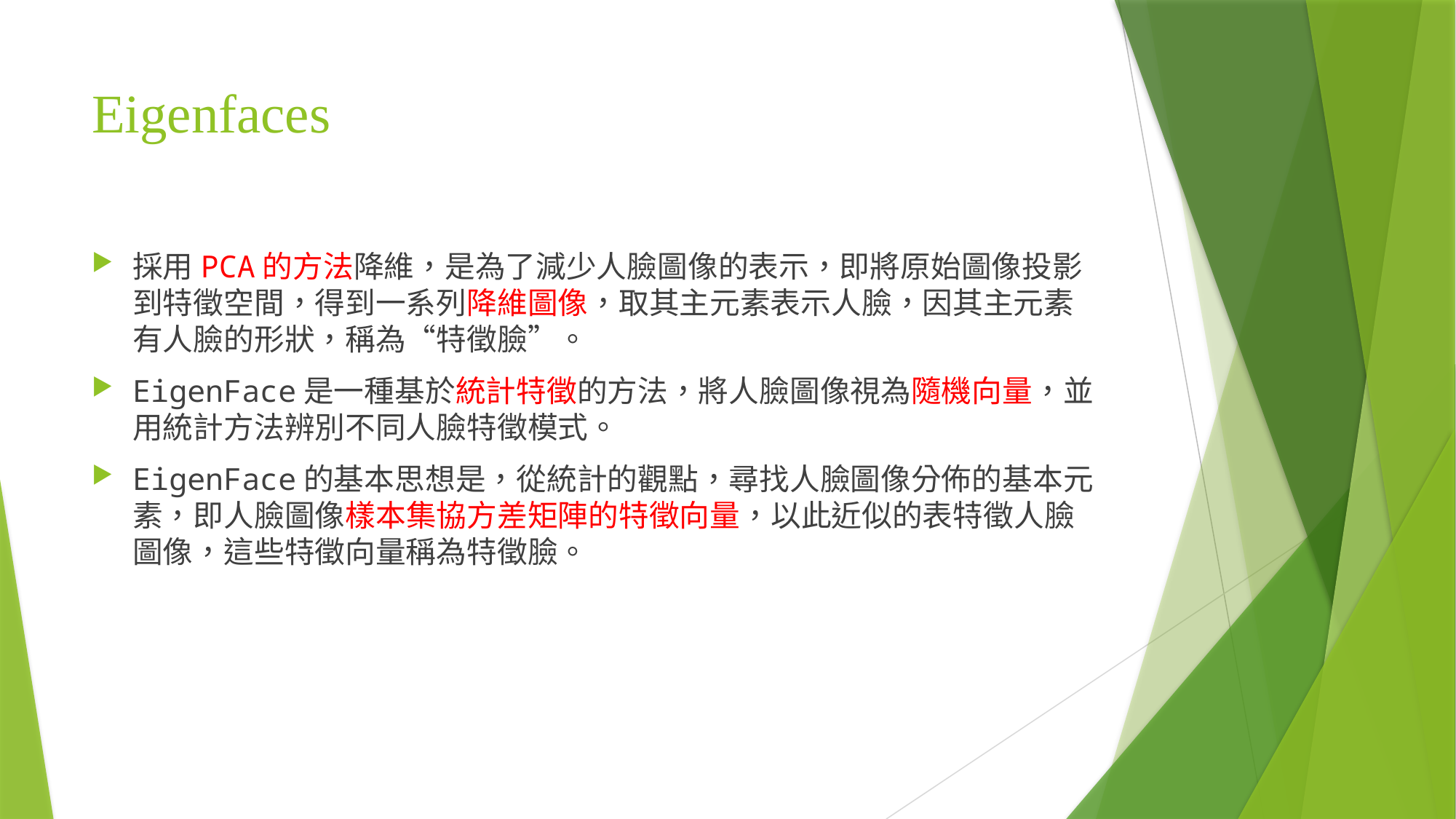

# Eigenfaces
採用PCA的方法降維，是為了減少人臉圖像的表示，即將原始圖像投影到特徵空間，得到一系列降維圖像，取其主元素表示人臉，因其主元素有人臉的形狀，稱為“特徵臉”。
EigenFace是一種基於統計特徵的方法，將人臉圖像視為隨機向量，並用統計方法辨別不同人臉特徵模式。
EigenFace的基本思想是，從統計的觀點，尋找人臉圖像分佈的基本元素，即人臉圖像樣本集協方差矩陣的特徵向量，以此近似的表特徵人臉圖像，這些特徵向量稱為特徵臉。